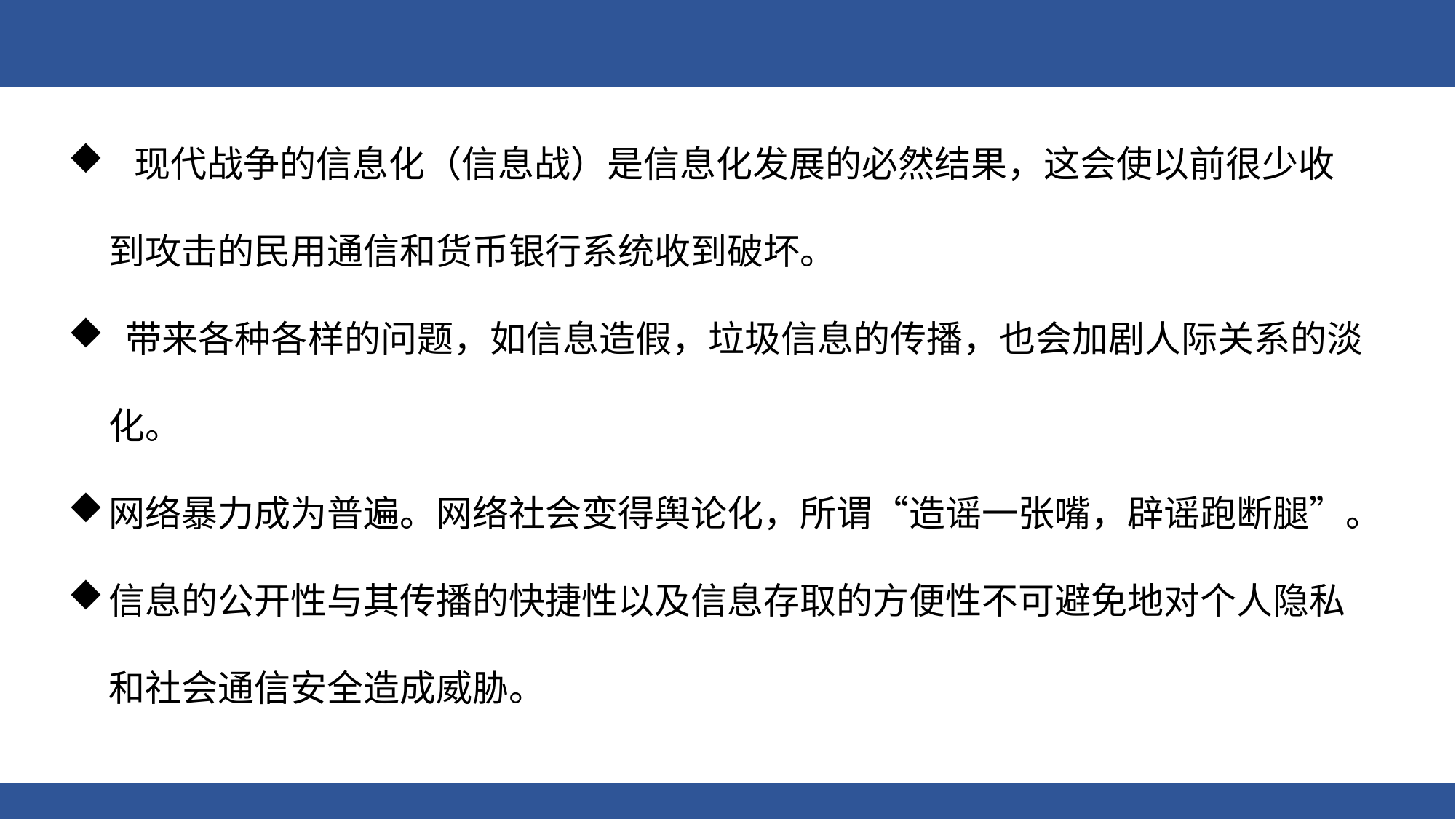

现代战争的信息化（信息战）是信息化发展的必然结果，这会使以前很少收到攻击的民用通信和货币银行系统收到破坏。
 带来各种各样的问题，如信息造假，垃圾信息的传播，也会加剧人际关系的淡化。
网络暴力成为普遍。网络社会变得舆论化，所谓“造谣一张嘴，辟谣跑断腿”。
信息的公开性与其传播的快捷性以及信息存取的方便性不可避免地对个人隐私和社会通信安全造成威胁。